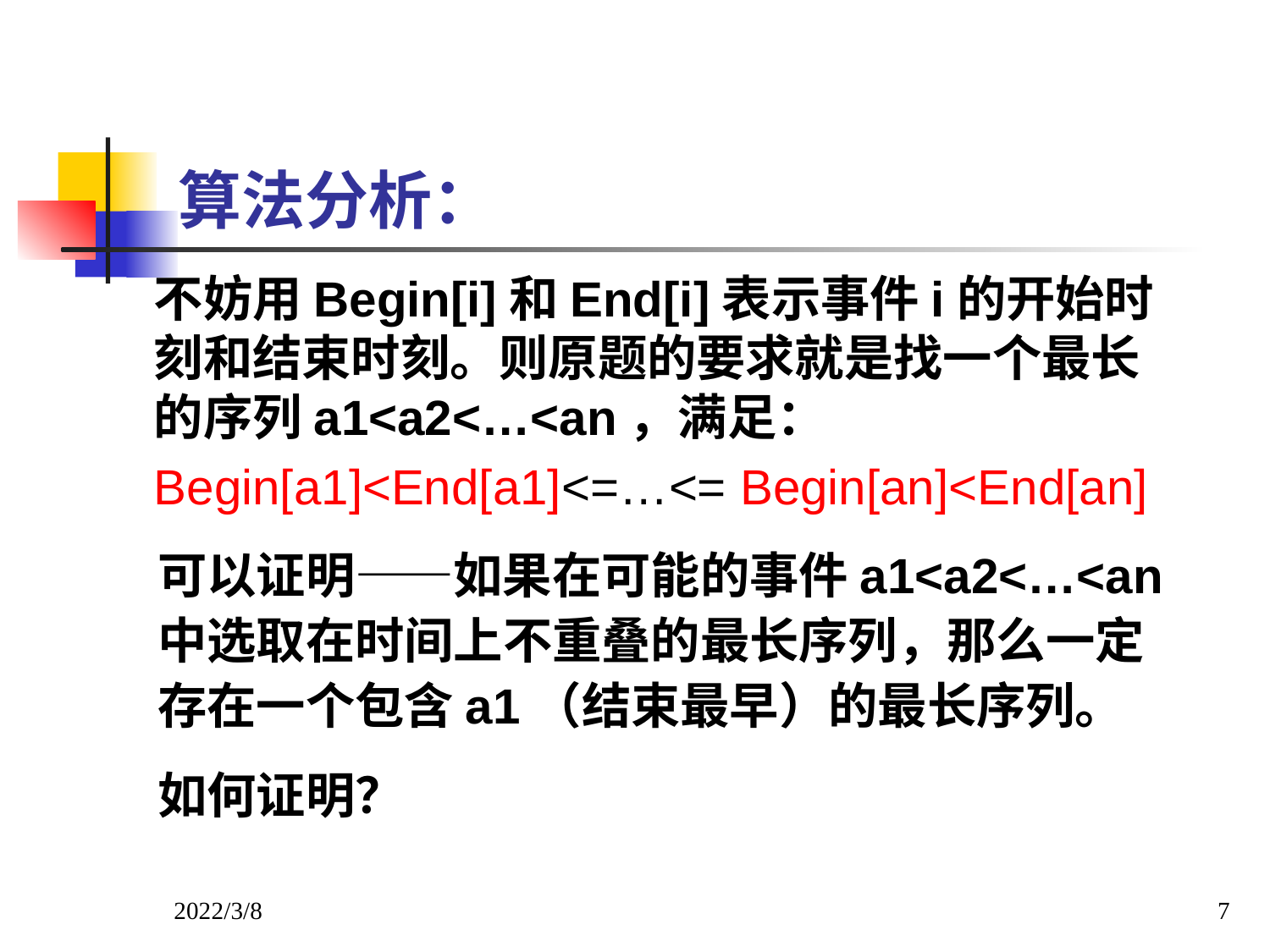

# 算法分析：
不妨用Begin[i]和End[i]表示事件i的开始时刻和结束时刻。则原题的要求就是找一个最长的序列a1<a2<…<an，满足：
Begin[a1]<End[a1]<=…<= Begin[an]<End[an]
可以证明——如果在可能的事件a1<a2<…<an中选取在时间上不重叠的最长序列，那么一定存在一个包含a1（结束最早）的最长序列。
如何证明？
2022/3/8
7